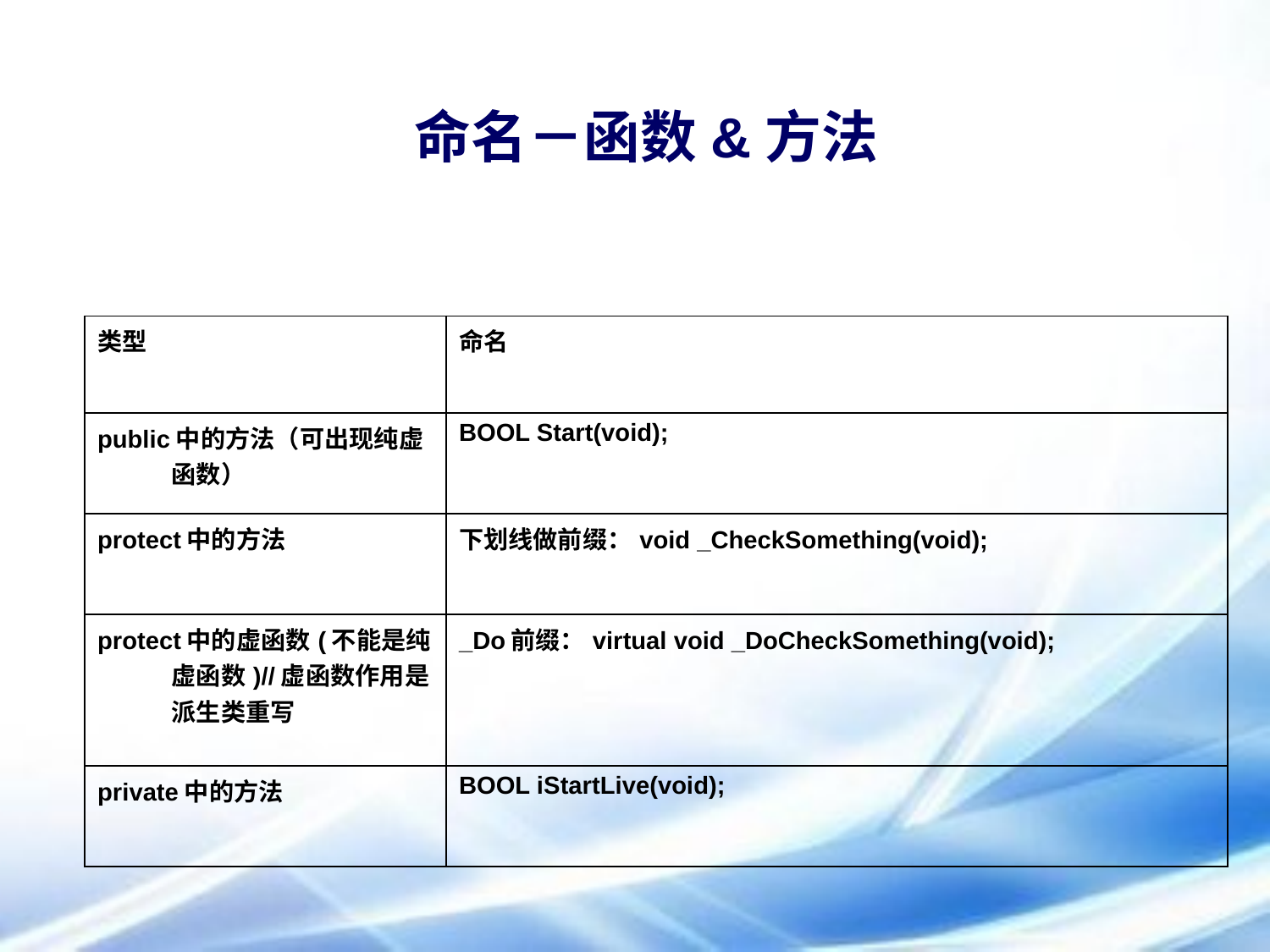

# 命名－函数&方法
| 类型 | 命名 |
| --- | --- |
| public中的方法（可出现纯虚函数） | BOOL Start(void); |
| protect中的方法 | 下划线做前缀：void \_CheckSomething(void); |
| protect中的虚函数(不能是纯虚函数)//虚函数作用是派生类重写 | \_Do前缀：virtual void \_DoCheckSomething(void); |
| private中的方法 | BOOL iStartLive(void); |